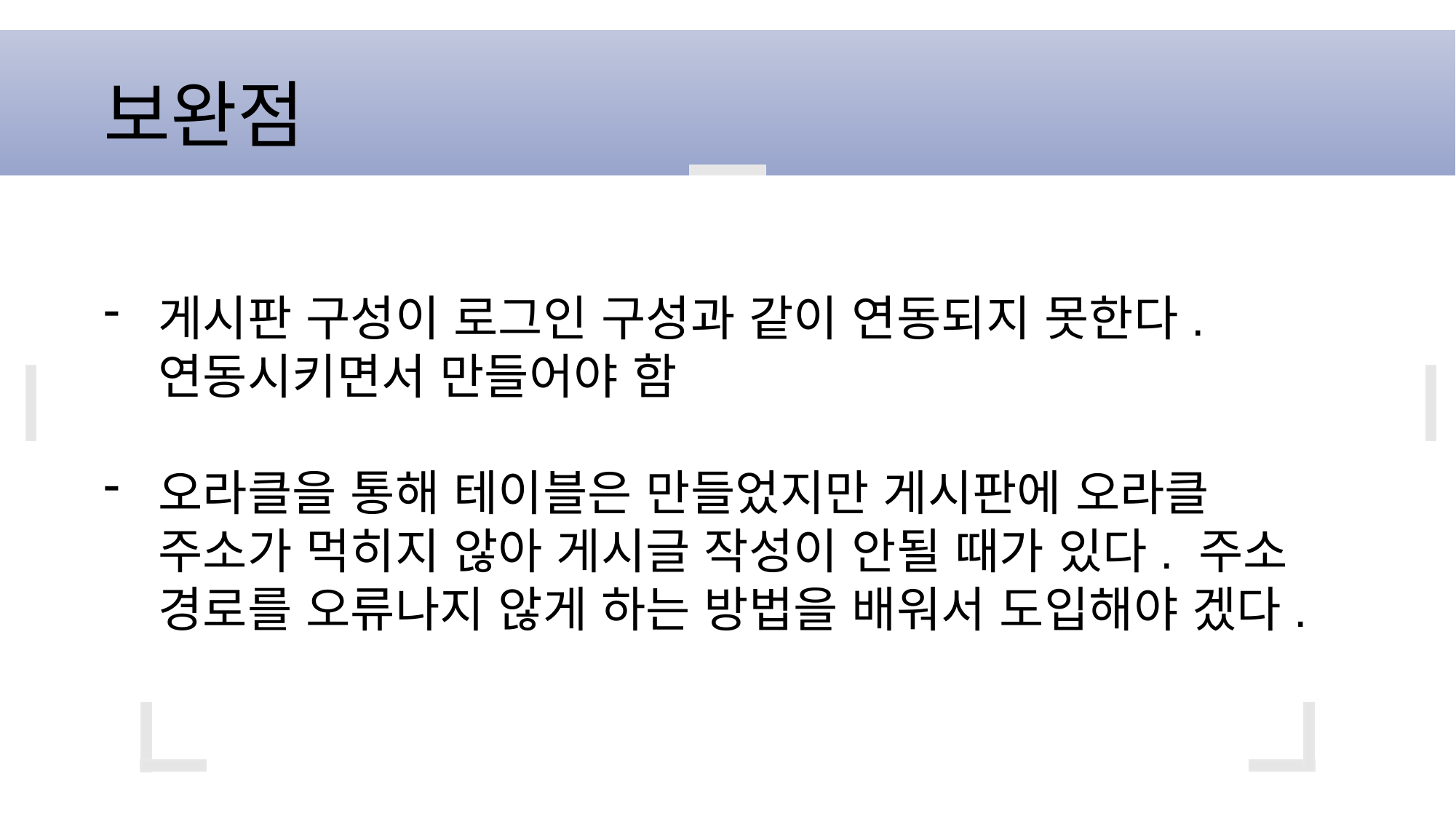

보완점

게시판 구성이 로그인 구성과 같이 연동되지 못한다. 연동시키면서 만들어야 함

오라클을 통해 테이블은 만들었지만 게시판에 오라클 주소가 먹히지 않아 게시글 작성이 안될 때가 있다. 주소 경로를 오류나지 않게 하는 방법을 배워서 도입해야 겠다.